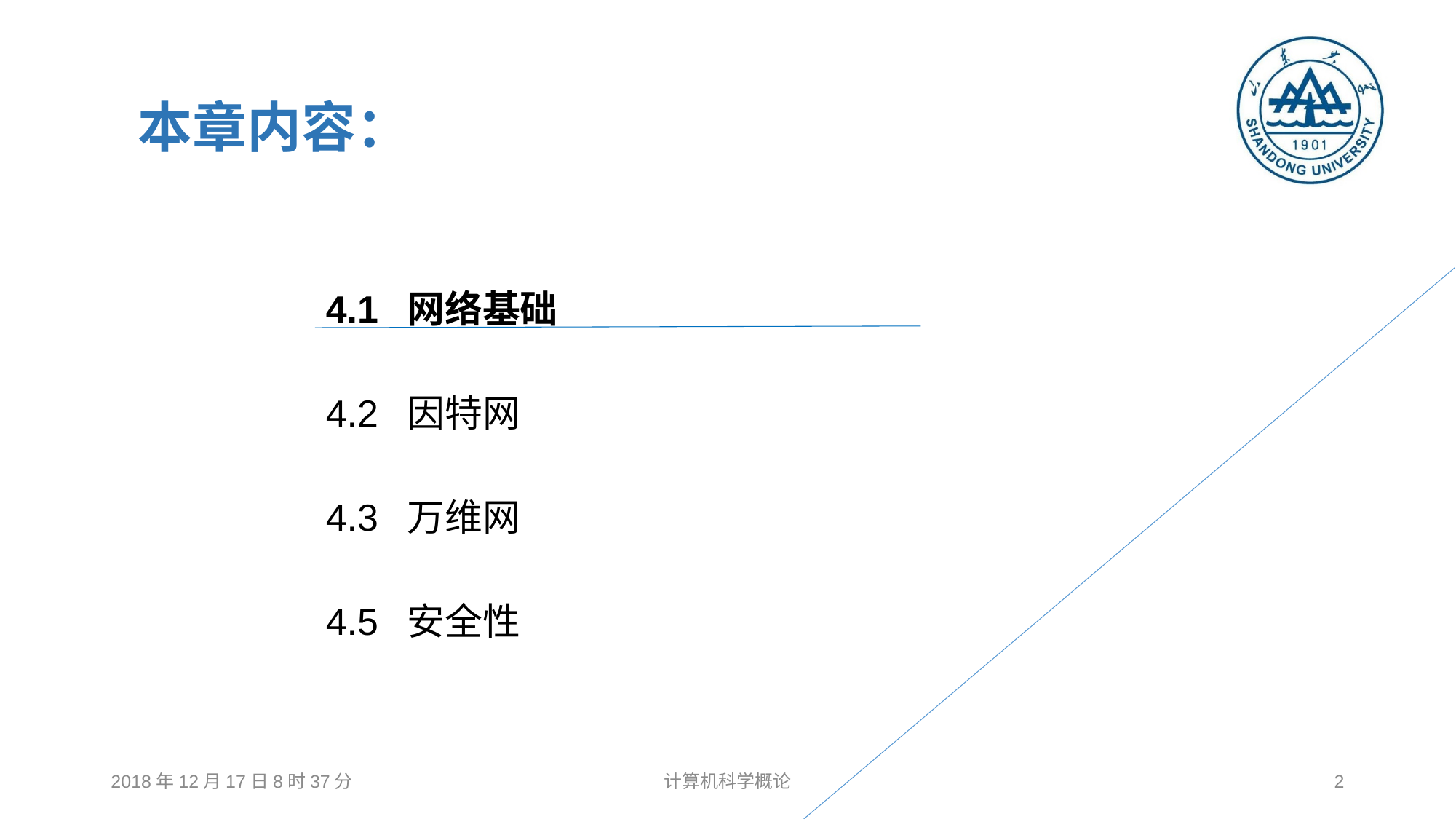

# 本章内容：
4.1  网络基础
4.2  因特网
4.3  万维网
4.5  安全性

2018年12月17日8时37分
计算机科学概论
2